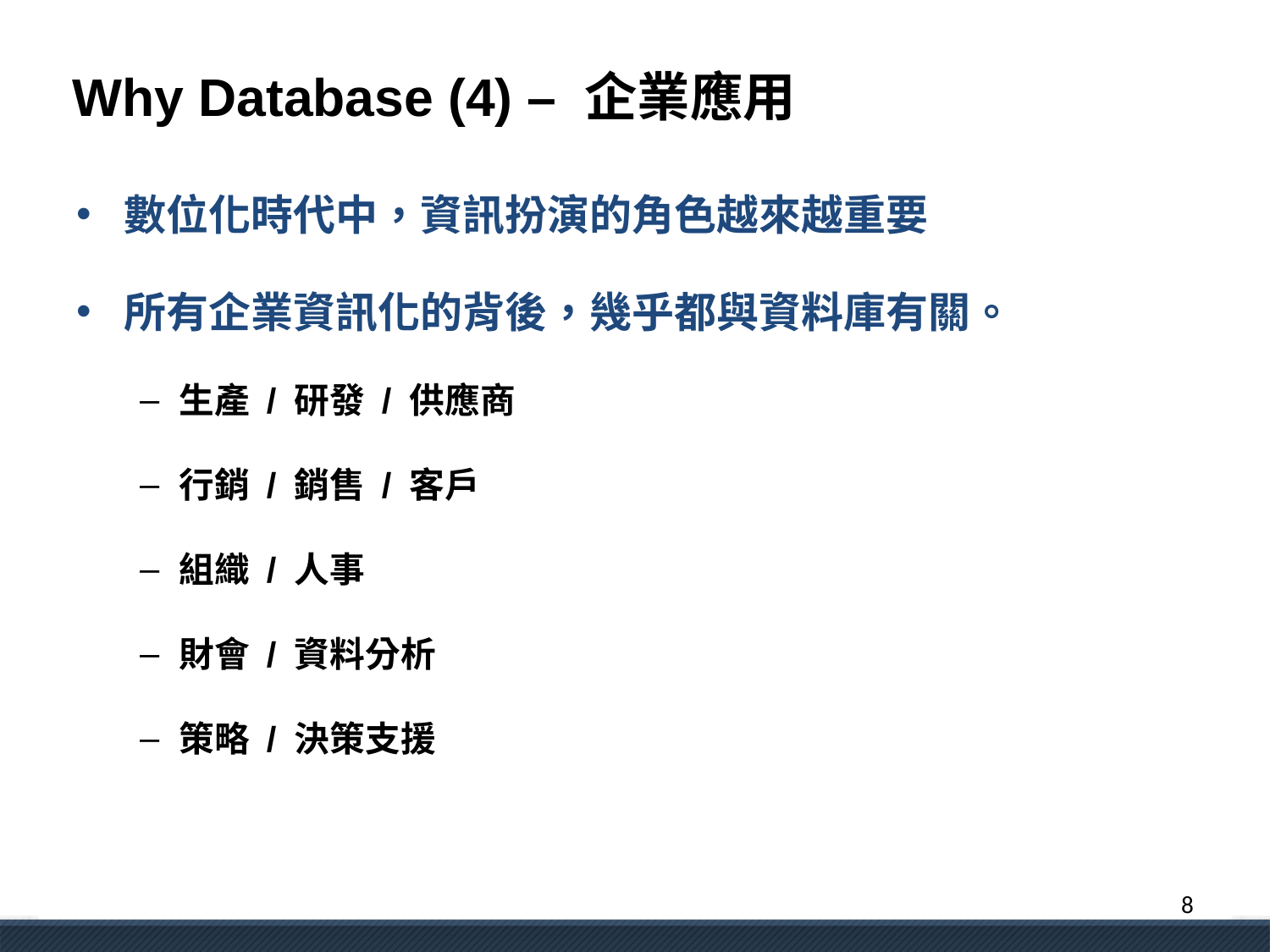

# Why Database (4) – 企業應用
數位化時代中，資訊扮演的角色越來越重要
所有企業資訊化的背後，幾乎都與資料庫有關。
生產 / 研發 / 供應商
行銷 / 銷售 / 客戶
組織 / 人事
財會 / 資料分析
策略 / 決策支援
8